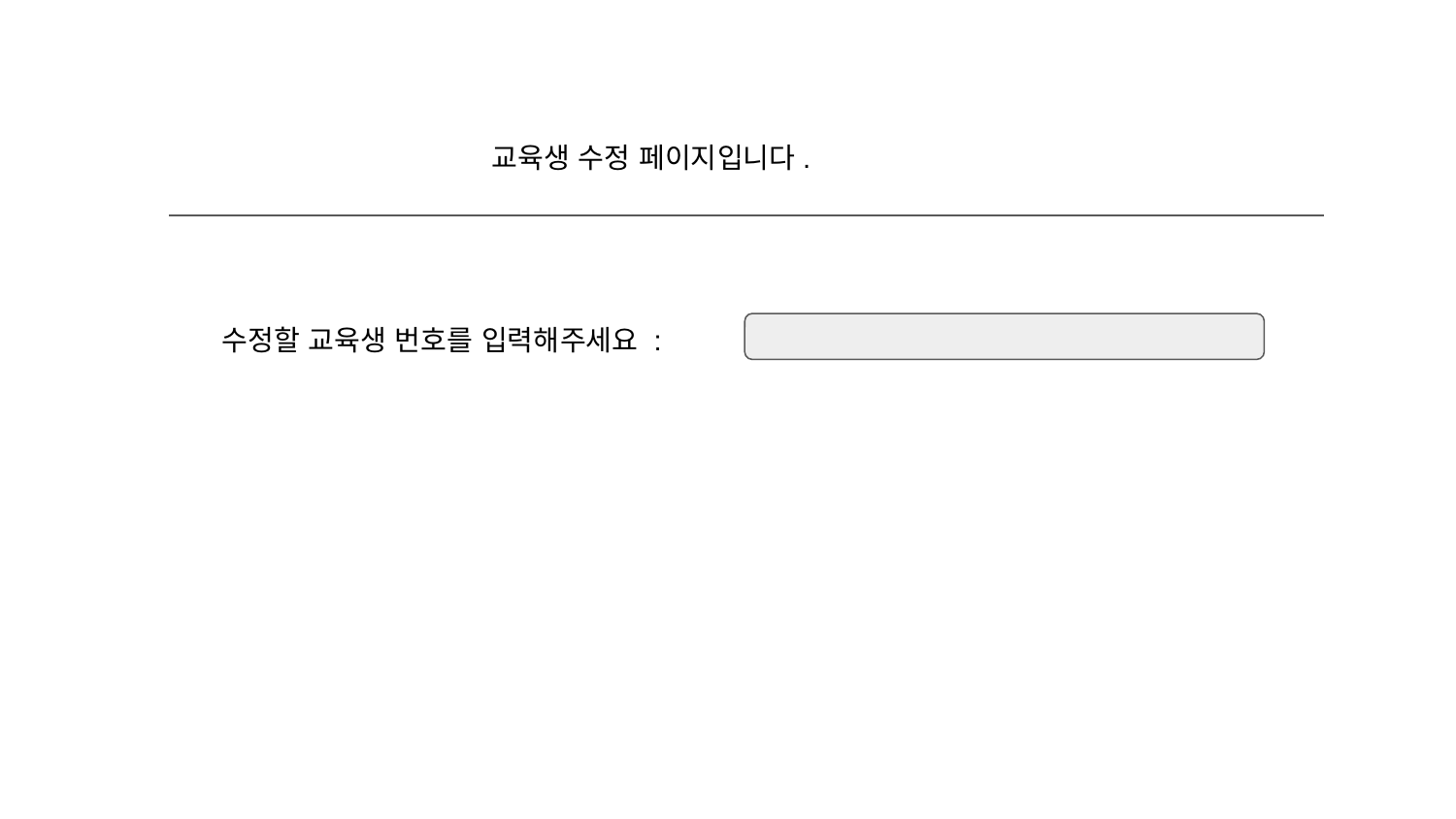

교육생 수정 페이지입니다.
수정할 교육생 번호를 입력해주세요 :